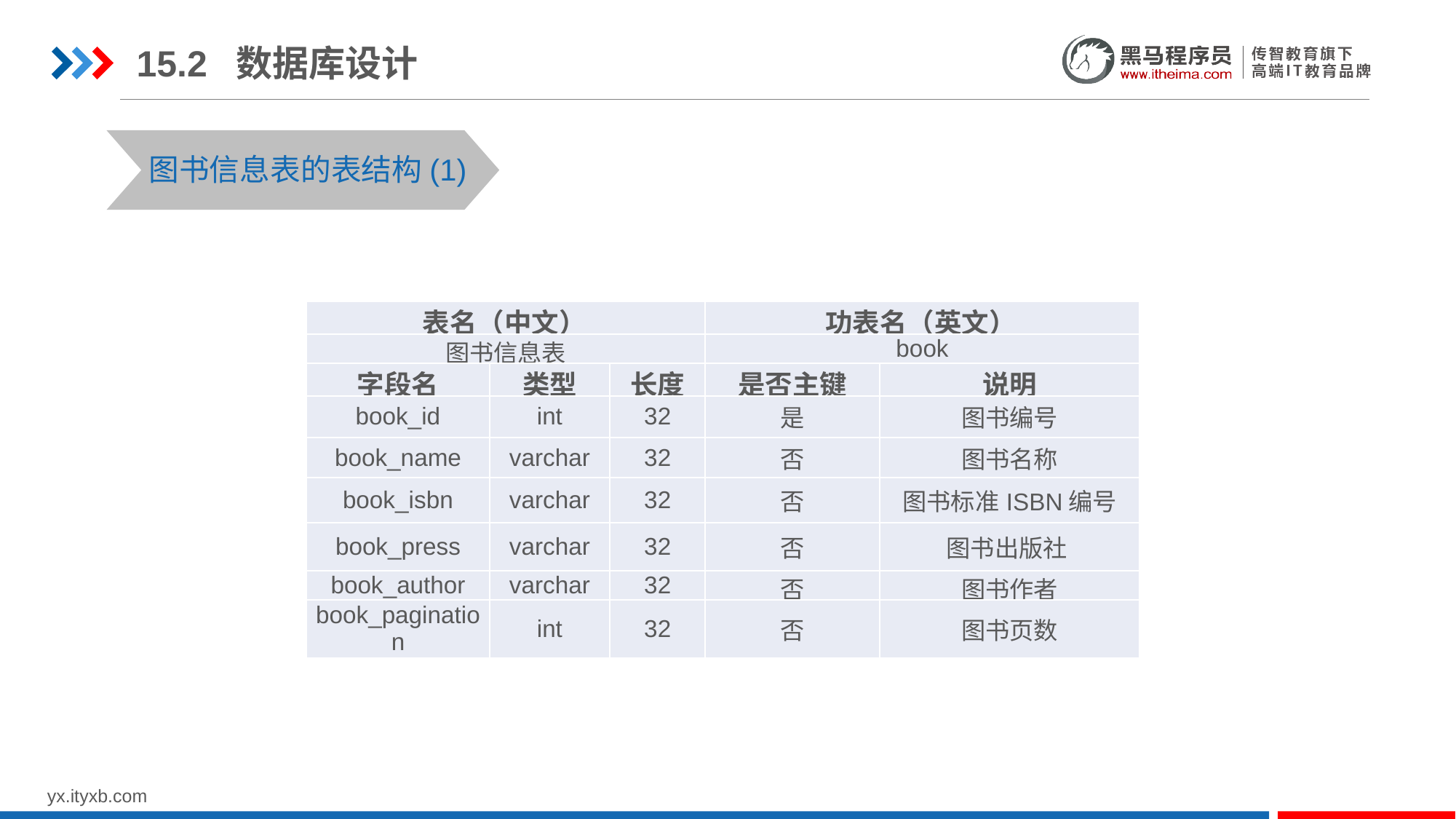

15.2  数据库设计

图书信息表的表结构(1)
| 表名（中文） |  |  | 功表名（英文） |  |
| --- | --- | --- | --- | --- |
| 图书信息表 |  |  | book |  |
| 字段名 | 类型 | 长度 | 是否主键 | 说明 |
| book\_id | int | 32 | 是 | 图书编号 |
| book\_name | varchar | 32 | 否 | 图书名称 |
| book\_isbn | varchar | 32 | 否 | 图书标准ISBN编号 |
| book\_press | varchar | 32 | 否 | 图书出版社 |
| book\_author | varchar | 32 | 否 | 图书作者 |
| book\_pagination | int | 32 | 否 | 图书页数 |